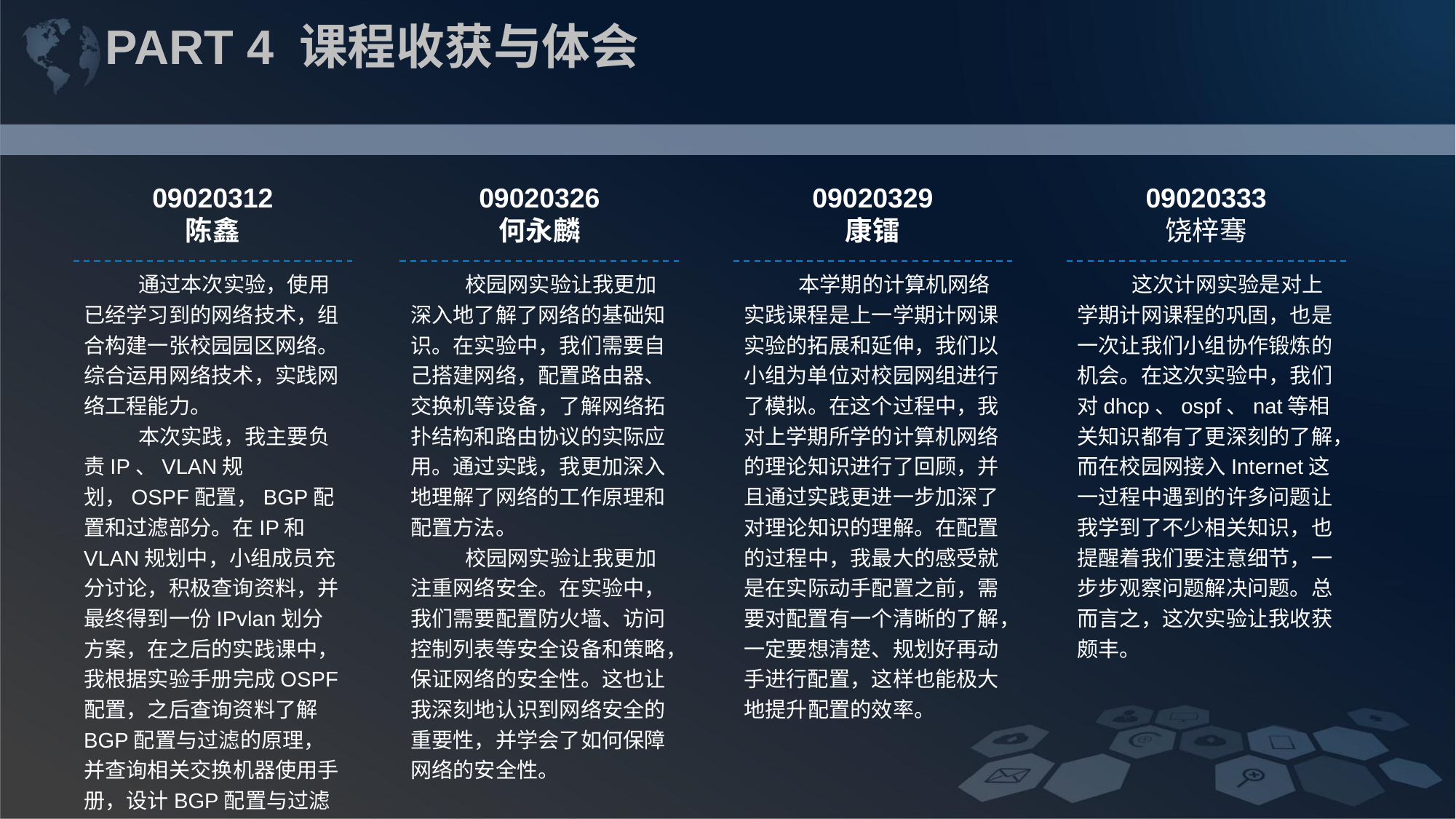

PART 4 课程收获与体会

09020312
陈鑫
通过本次实验，使用已经学习到的网络技术，组合构建一张校园园区网络。综合运用网络技术，实践网络工程能力。
本次实践，我主要负责IP、VLAN规划，OSPF配置，BGP配置和过滤部分。在IP和VLAN规划中，小组成员充分讨论，积极查询资料，并最终得到一份IPvlan划分方案，在之后的实践课中，我根据实验手册完成OSPF配置，之后查询资料了解BGP配置与过滤的原理，并查询相关交换机器使用手册，设计BGP配置与过滤方案。
09020326
何永麟
校园网实验让我更加深入地了解了网络的基础知识。在实验中，我们需要自己搭建网络，配置路由器、交换机等设备，了解网络拓扑结构和路由协议的实际应用。通过实践，我更加深入地理解了网络的工作原理和配置方法。
校园网实验让我更加注重网络安全。在实验中，我们需要配置防火墙、访问控制列表等安全设备和策略，保证网络的安全性。这也让我深刻地认识到网络安全的重要性，并学会了如何保障网络的安全性。

09020329
康镭
本学期的计算机网络实践课程是上一学期计网课实验的拓展和延伸，我们以小组为单位对校园网组进行了模拟。在这个过程中，我对上学期所学的计算机网络的理论知识进行了回顾，并且通过实践更进一步加深了对理论知识的理解。在配置的过程中，我最大的感受就是在实际动手配置之前，需要对配置有一个清晰的了解，一定要想清楚、规划好再动手进行配置，这样也能极大地提升配置的效率。
09020333
饶梓骞
这次计网实验是对上学期计网课程的巩固，也是一次让我们小组协作锻炼的机会。在这次实验中，我们对dhcp、ospf、nat等相关知识都有了更深刻的了解，而在校园网接入Internet这一过程中遇到的许多问题让我学到了不少相关知识，也提醒着我们要注意细节，一步步观察问题解决问题。总而言之，这次实验让我收获颇丰。